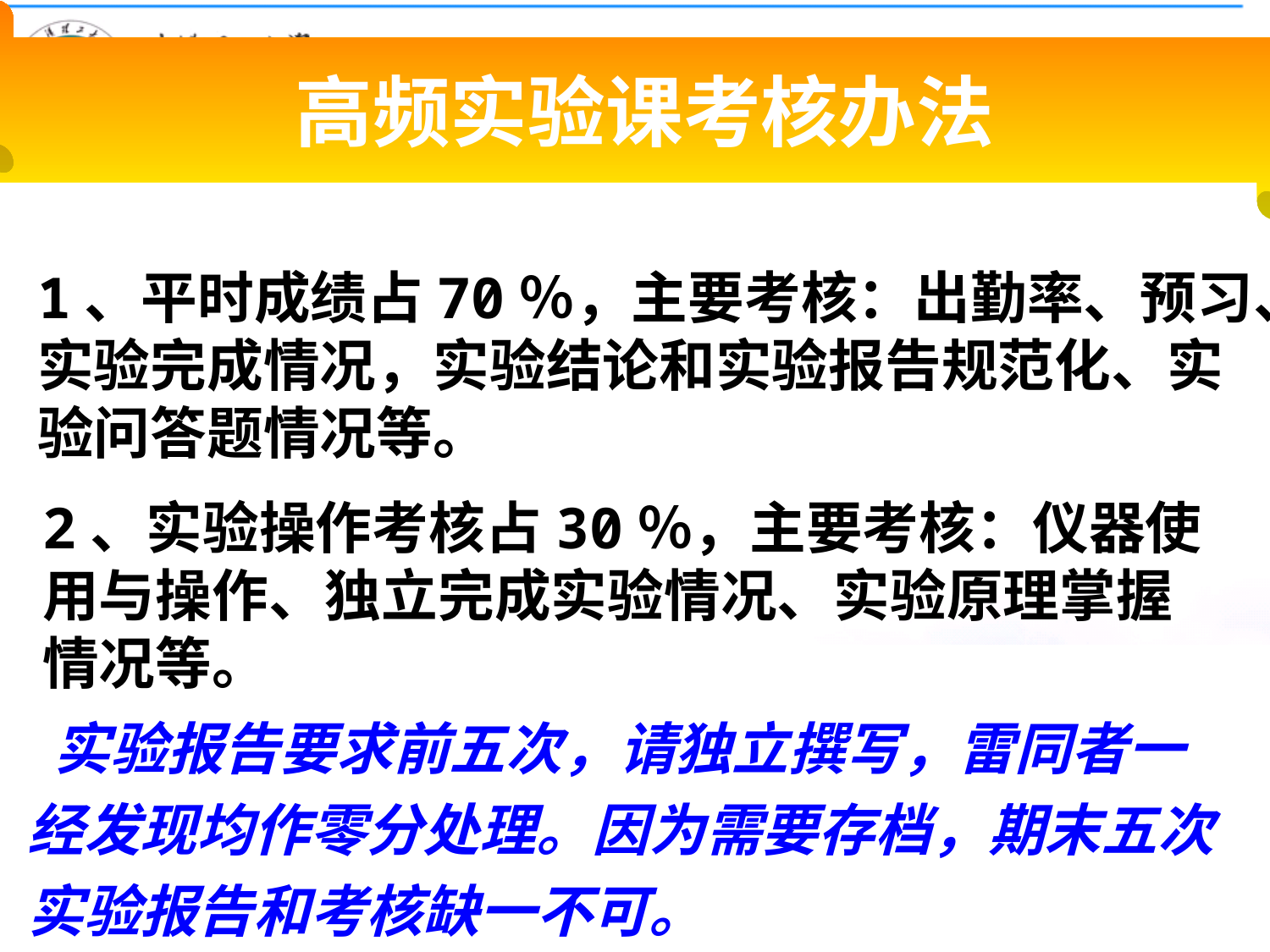

高频实验课考核办法
1、平时成绩占70％，主要考核：出勤率、预习、实验完成情况，实验结论和实验报告规范化、实验问答题情况等。
2、实验操作考核占30％，主要考核：仪器使用与操作、独立完成实验情况、实验原理掌握情况等。

 实验报告要求前五次，请独立撰写，雷同者一经发现均作零分处理。因为需要存档，期末五次实验报告和考核缺一不可。